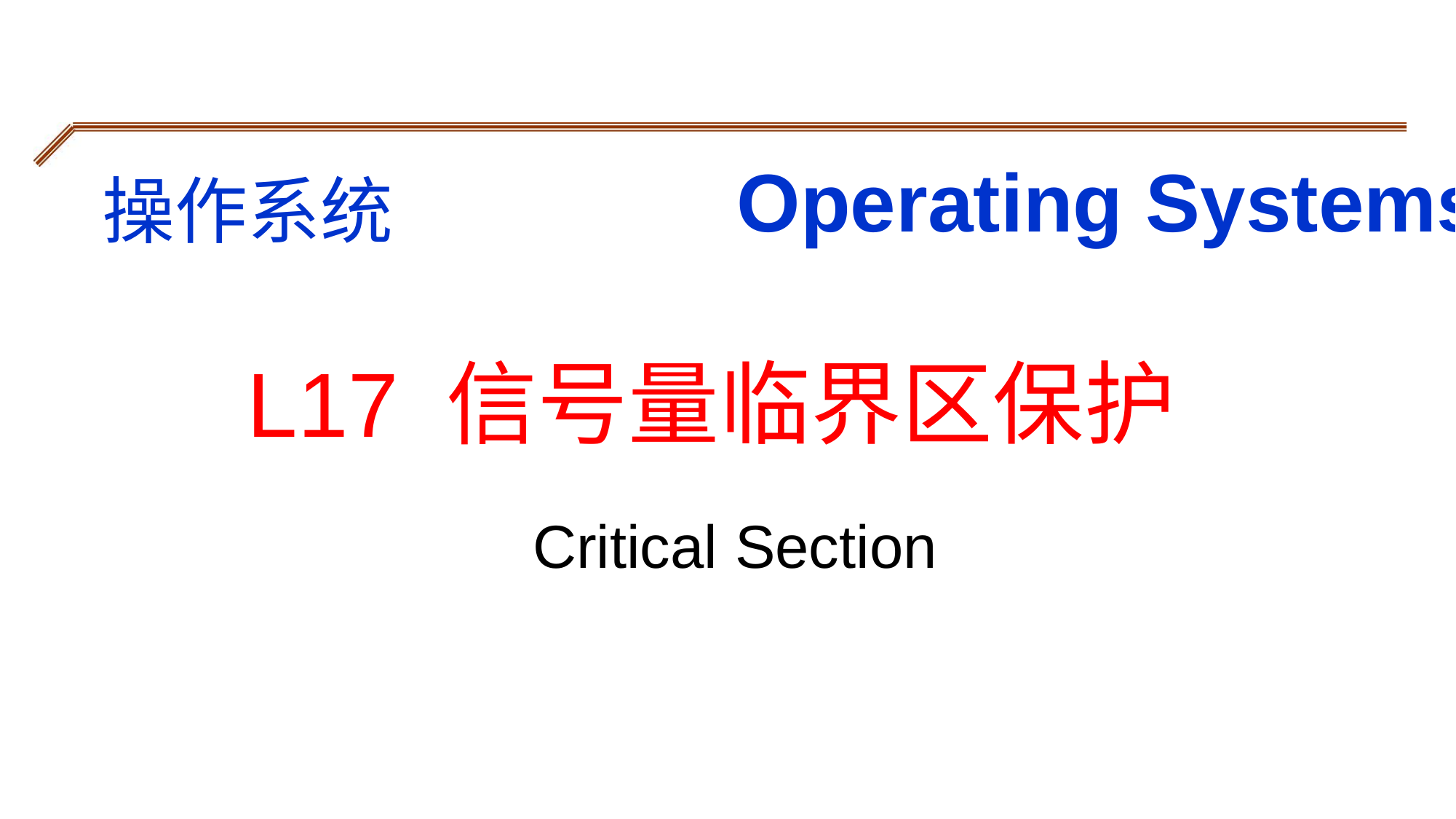

Operating Systems
操作系统
L17 信号量临界区保护
Critical Section